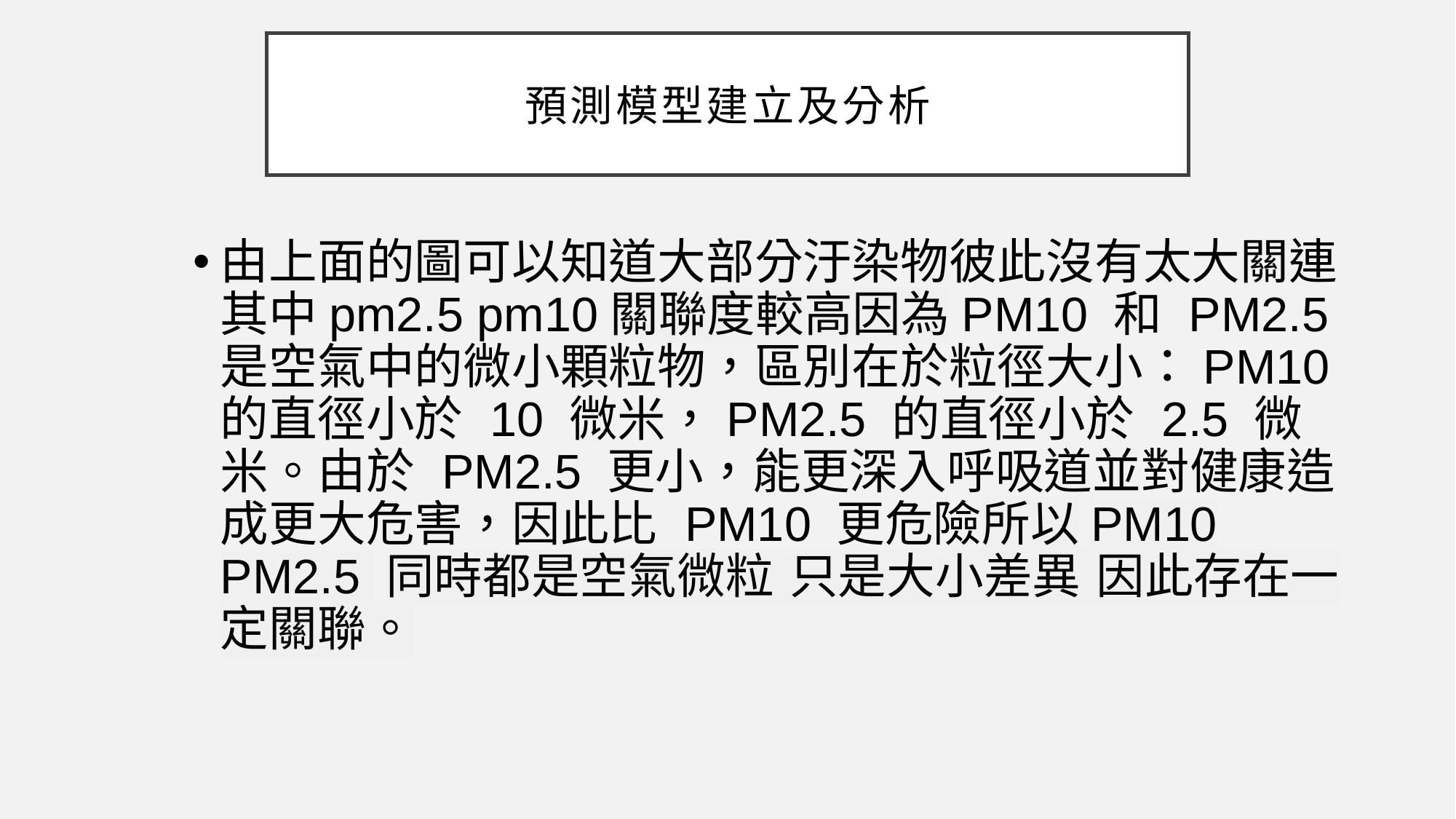

預測模型建立及分析
# 由上面的圖可以知道大部分汙染物彼此沒有太大關連其中pm2.5 pm10關聯度較高因為PM10 和 PM2.5 是空氣中的微小顆粒物，區別在於粒徑大小：PM10 的直徑小於 10 微米，PM2.5 的直徑小於 2.5 微米。由於 PM2.5 更小，能更深入呼吸道並對健康造成更大危害，因此比 PM10 更危險所以PM10 PM2.5 同時都是空氣微粒 只是大小差異 因此存在一定關聯。